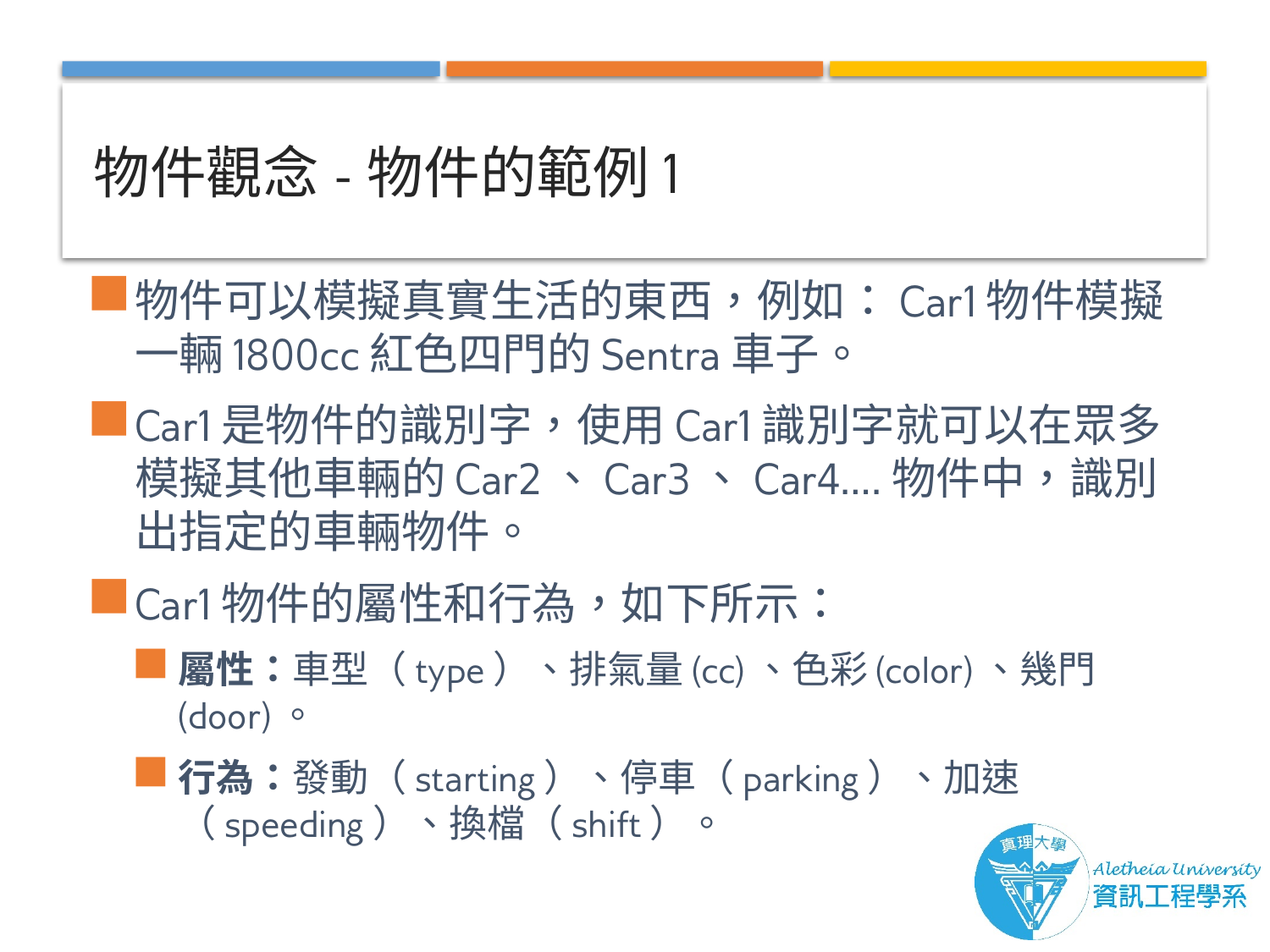

# 物件觀念-物件的範例1
物件可以模擬真實生活的東西，例如：Car1物件模擬一輛1800cc紅色四門的Sentra車子。
Car1是物件的識別字，使用Car1識別字就可以在眾多模擬其他車輛的Car2、Car3、Car4….物件中，識別出指定的車輛物件。
Car1物件的屬性和行為，如下所示：
屬性：車型（type）、排氣量(cc)、色彩(color)、幾門(door)。
行為：發動（starting）、停車（parking）、加速（speeding）、換檔（shift）。